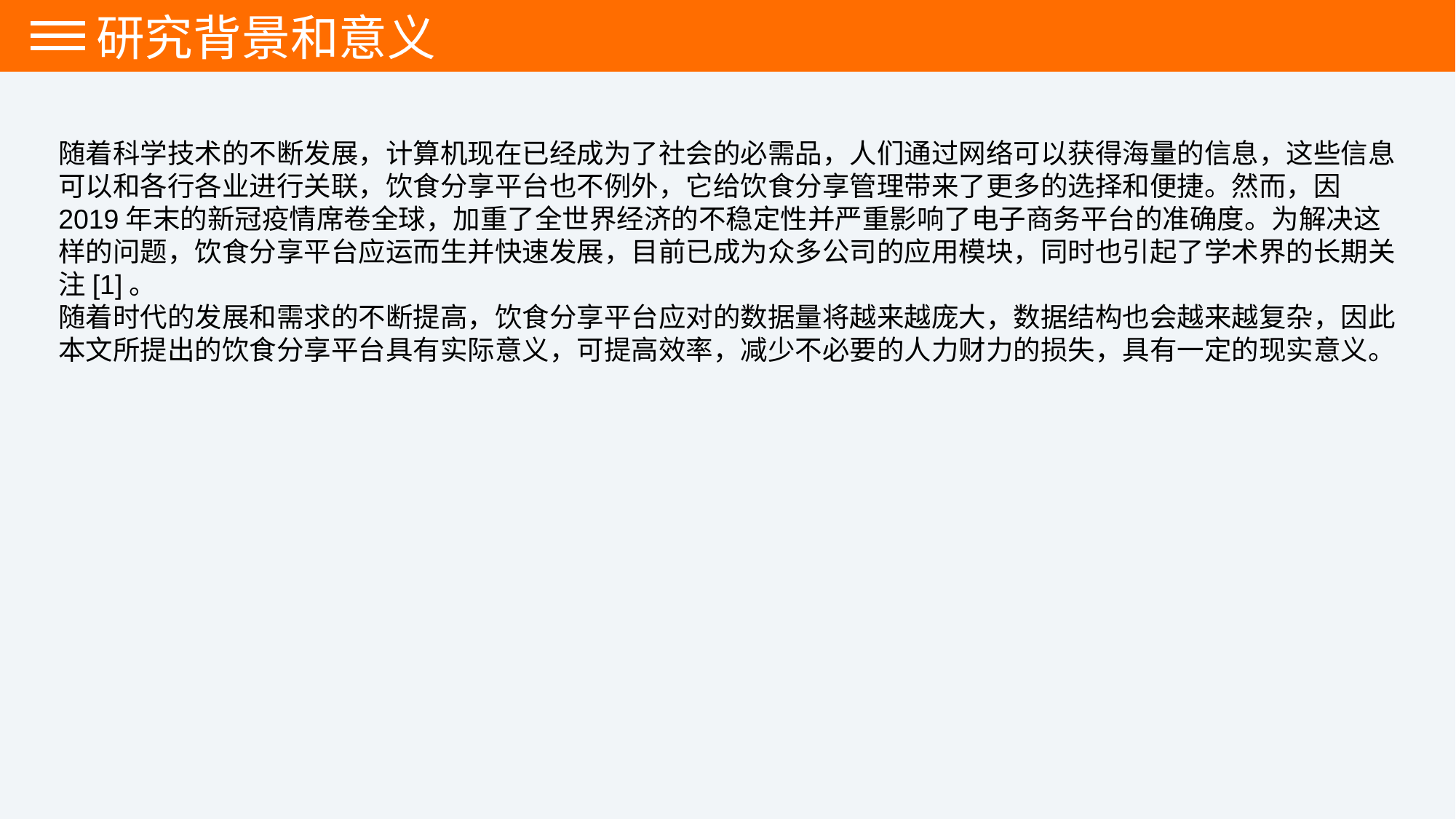

研究背景和意义
随着科学技术的不断发展，计算机现在已经成为了社会的必需品，人们通过网络可以获得海量的信息，这些信息可以和各行各业进行关联，饮食分享平台也不例外，它给饮食分享管理带来了更多的选择和便捷。然而，因2019年末的新冠疫情席卷全球，加重了全世界经济的不稳定性并严重影响了电子商务平台的准确度。为解决这样的问题，饮食分享平台应运而生并快速发展，目前已成为众多公司的应用模块，同时也引起了学术界的长期关注[1]。
随着时代的发展和需求的不断提高，饮食分享平台应对的数据量将越来越庞大，数据结构也会越来越复杂，因此本文所提出的饮食分享平台具有实际意义，可提高效率，减少不必要的人力财力的损失，具有一定的现实意义。